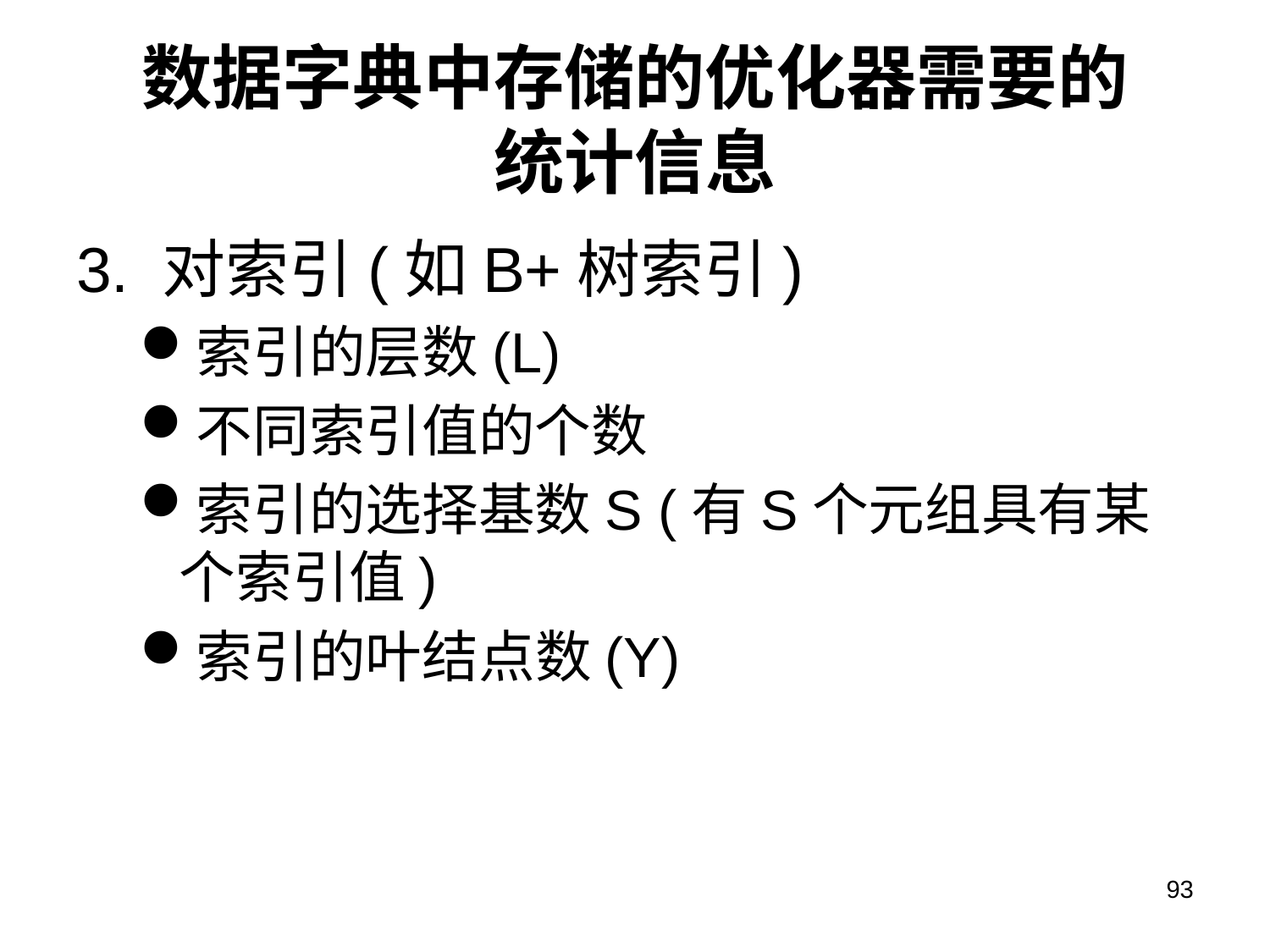

# 数据字典中存储的优化器需要的 统计信息
3. 对索引(如B+树索引)
索引的层数(L)
不同索引值的个数
索引的选择基数S (有S个元组具有某个索引值)
索引的叶结点数(Y)

93